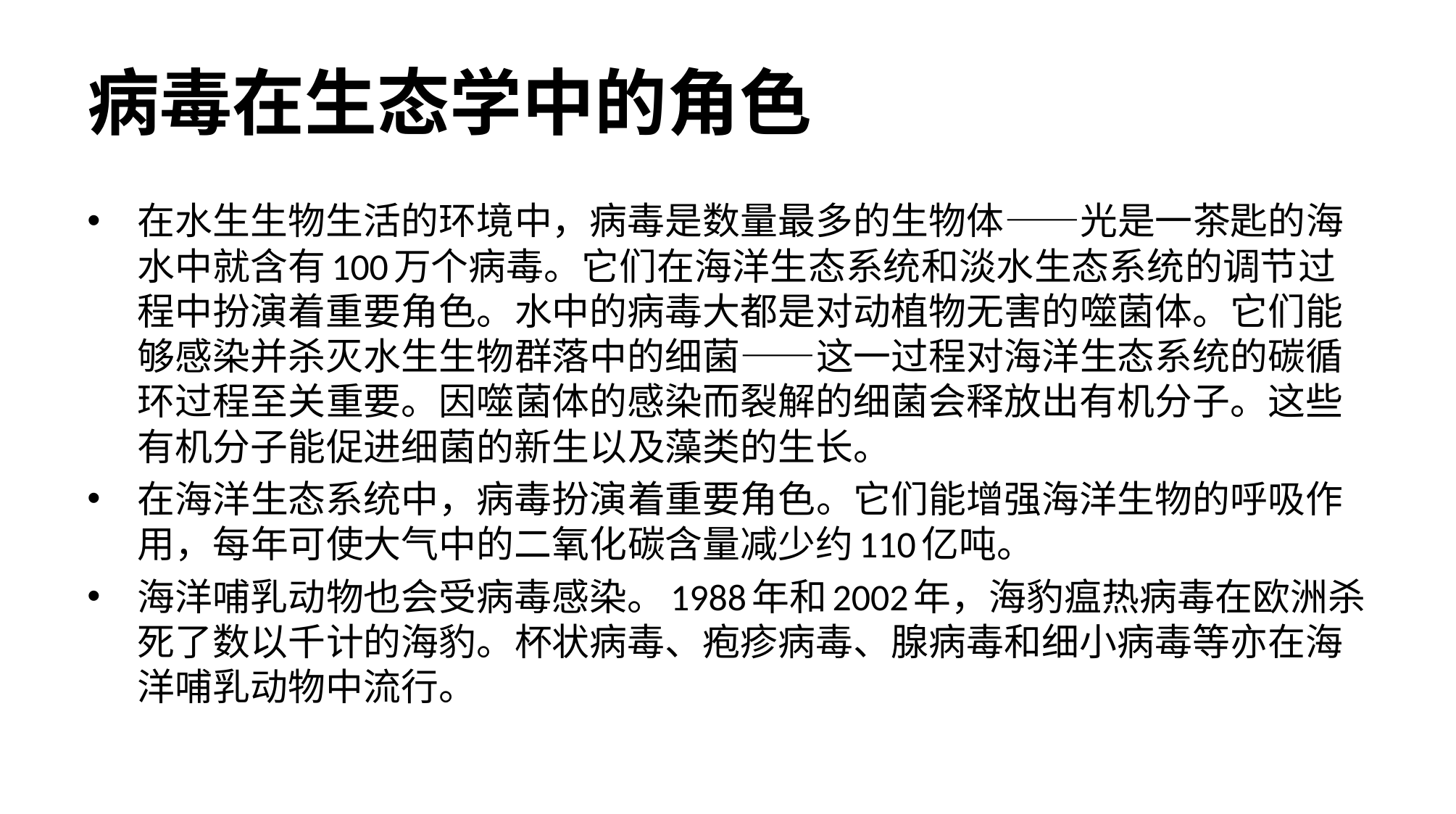

# 病毒在生态学中的角色
在水生生物生活的环境中，病毒是数量最多的生物体——光是一茶匙的海水中就含有100万个病毒。它们在海洋生态系统和淡水生态系统的调节过程中扮演着重要角色。水中的病毒大都是对动植物无害的噬菌体。它们能够感染并杀灭水生生物群落中的细菌——这一过程对海洋生态系统的碳循环过程至关重要。因噬菌体的感染而裂解的细菌会释放出有机分子。这些有机分子能促进细菌的新生以及藻类的生长。
在海洋生态系统中，病毒扮演着重要角色。它们能增强海洋生物的呼吸作用，每年可使大气中的二氧化碳含量减少约110亿吨。
海洋哺乳动物也会受病毒感染。1988年和2002年，海豹瘟热病毒在欧洲杀死了数以千计的海豹。杯状病毒、疱疹病毒、腺病毒和细小病毒等亦在海洋哺乳动物中流行。